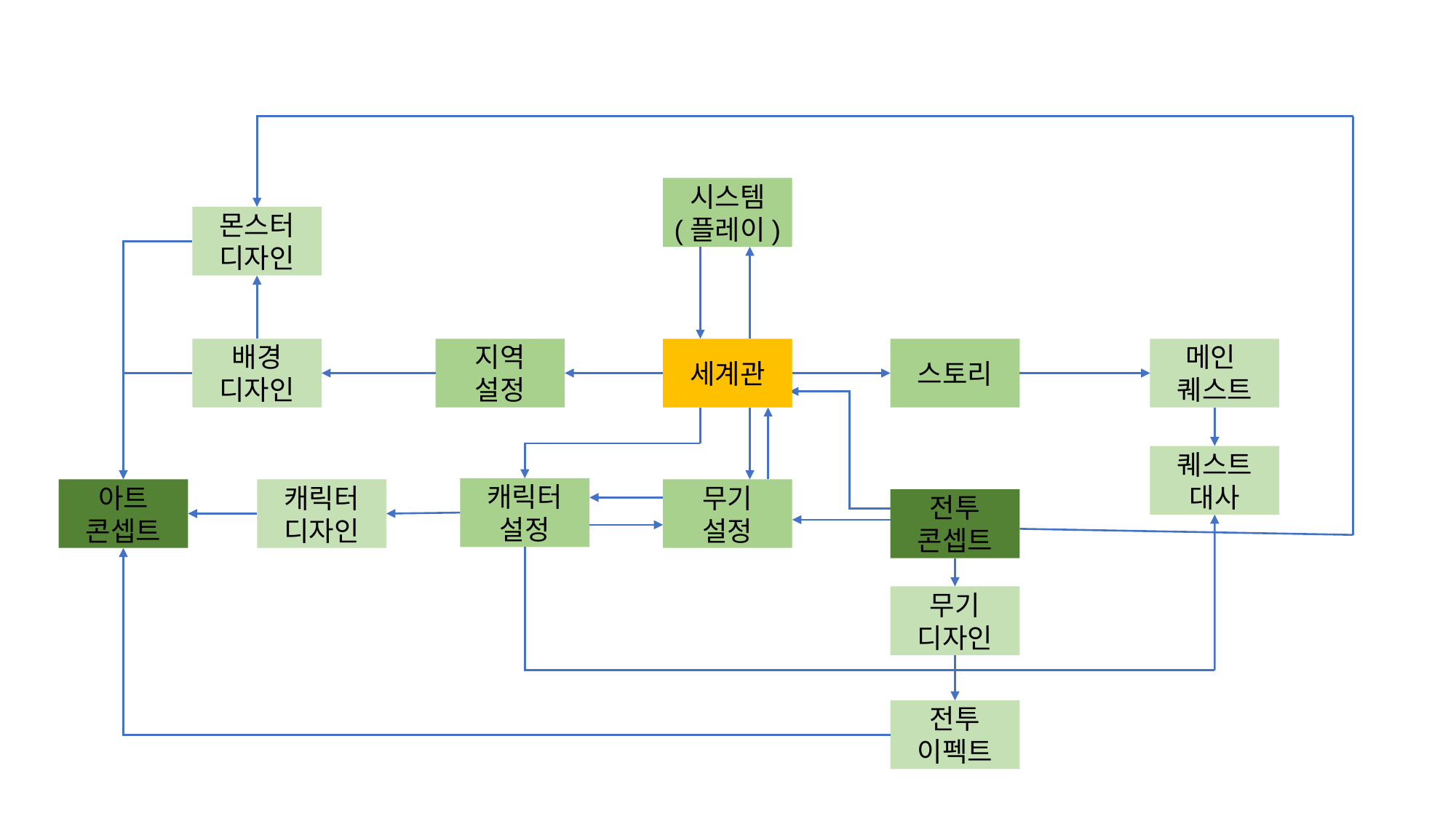

시스템
(플레이)
몬스터
디자인
배경
디자인
지역
설정
세계관
스토리
메인
퀘스트
퀘스트
대사
캐릭터
설정
아트
콘셉트
캐릭터
디자인
무기
설정
전투
콘셉트
무기
디자인
전투
이펙트